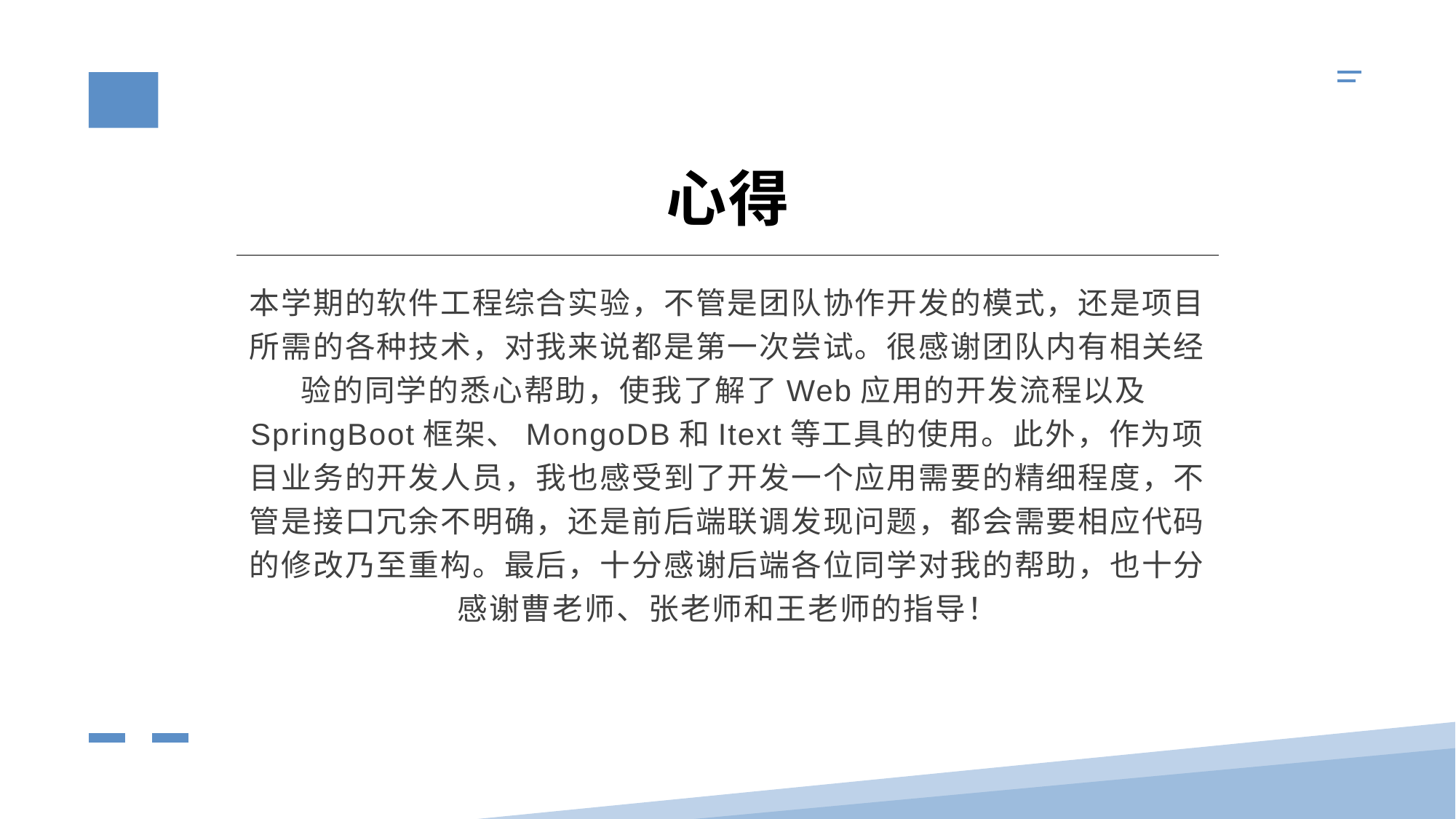

心得
本学期的软件工程综合实验，不管是团队协作开发的模式，还是项目所需的各种技术，对我来说都是第一次尝试。很感谢团队内有相关经验的同学的悉心帮助，使我了解了Web应用的开发流程以及SpringBoot框架、MongoDB和Itext等工具的使用。此外，作为项目业务的开发人员，我也感受到了开发一个应用需要的精细程度，不管是接口冗余不明确，还是前后端联调发现问题，都会需要相应代码的修改乃至重构。最后，十分感谢后端各位同学对我的帮助，也十分感谢曹老师、张老师和王老师的指导！